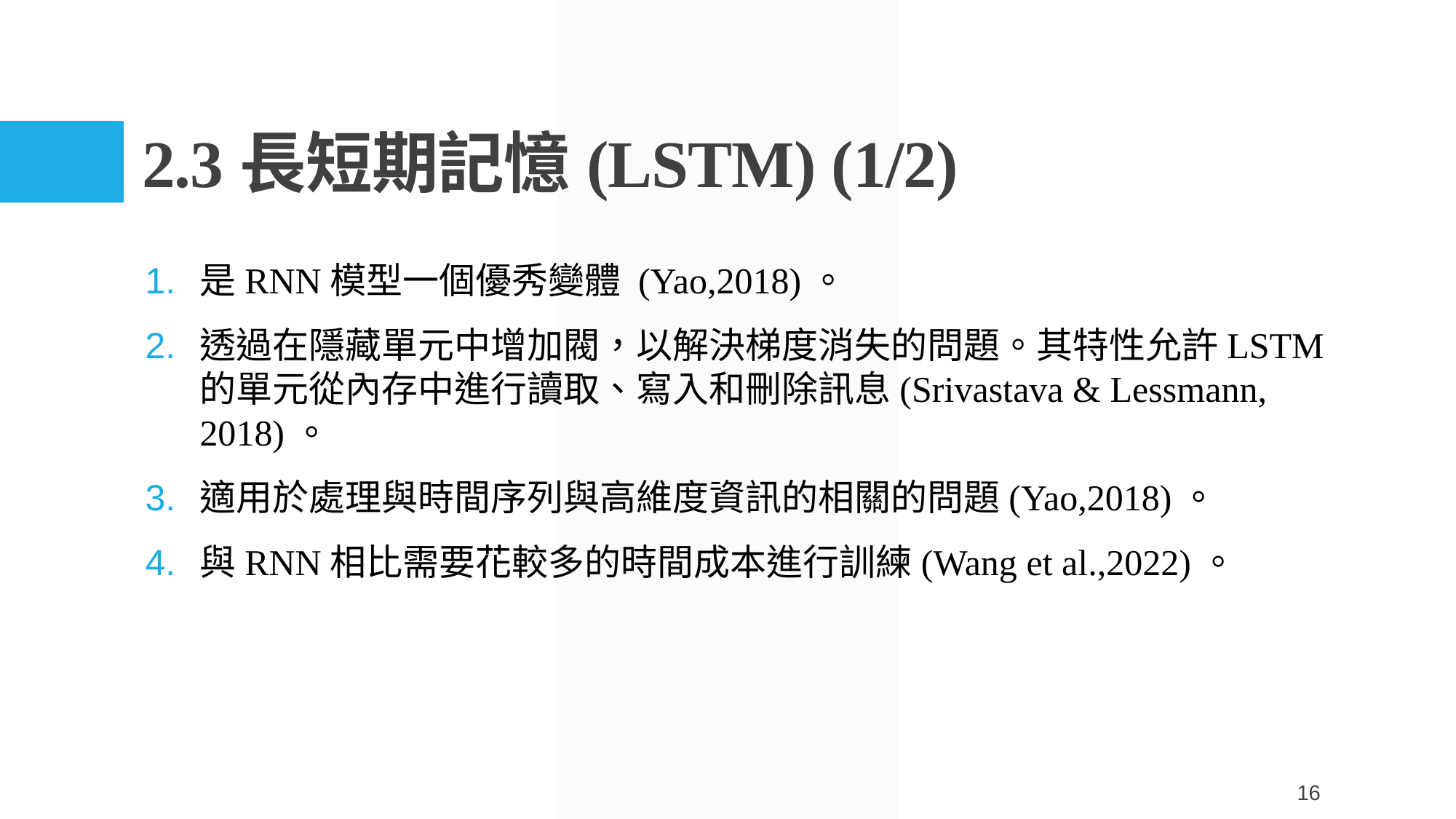

# 2.3長短期記憶(LSTM) (1/2)
是RNN模型一個優秀變體 (Yao,2018)。
透過在隱藏單元中增加閥，以解決梯度消失的問題。其特性允許LSTM的單元從內存中進行讀取、寫入和刪除訊息(Srivastava & Lessmann, 2018)。
適用於處理與時間序列與高維度資訊的相關的問題(Yao,2018)。
與RNN相比需要花較多的時間成本進行訓練(Wang et al.,2022)。
16